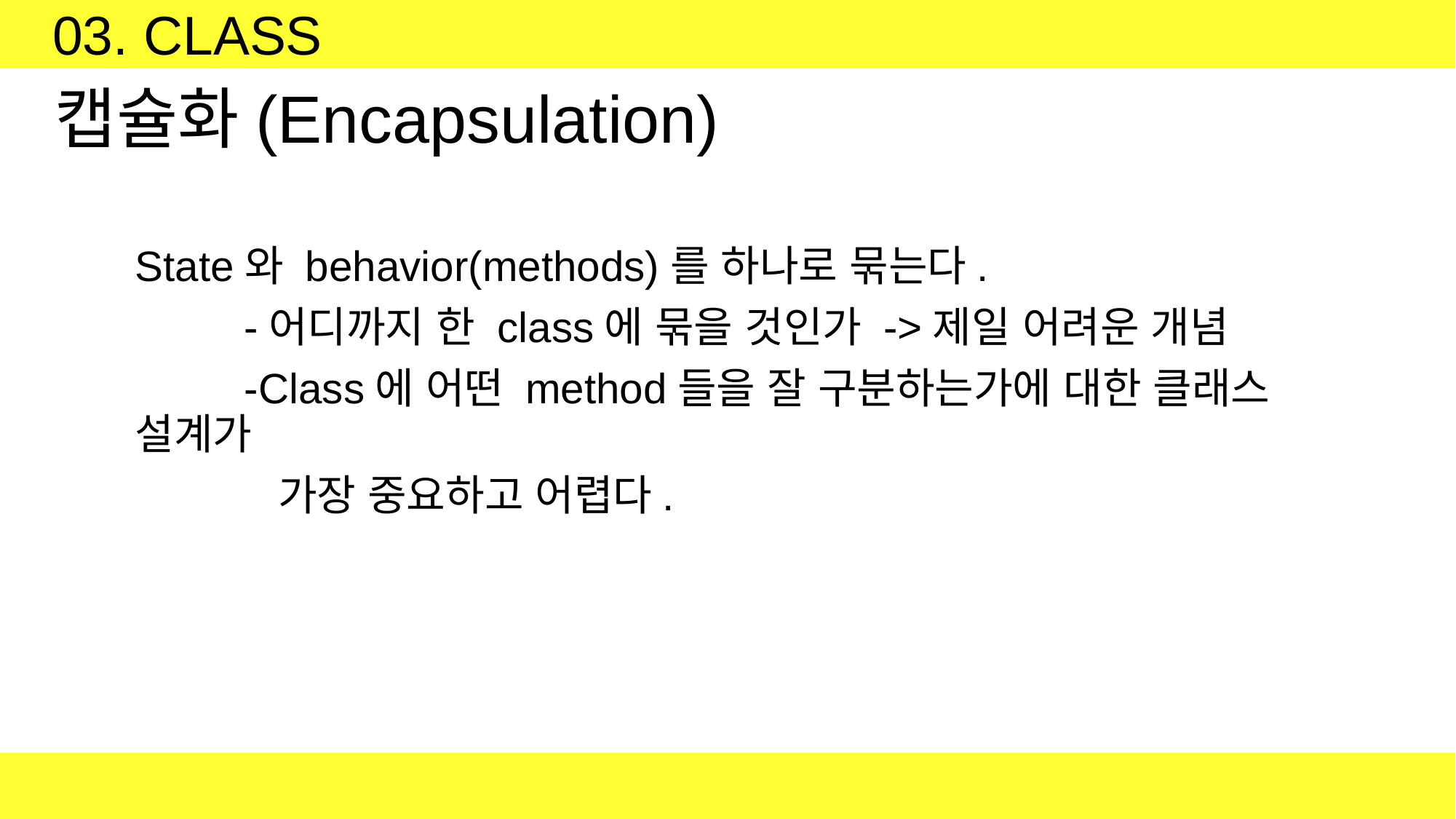

03. CLASS
# 캡슐화(Encapsulation)
State와 behavior(methods)를 하나로 묶는다.
	-어디까지 한 class에 묶을 것인가 ->제일 어려운 개념
	-Class에 어떤 method들을 잘 구분하는가에 대한 클래스 설계가
	  가장 중요하고 어렵다.